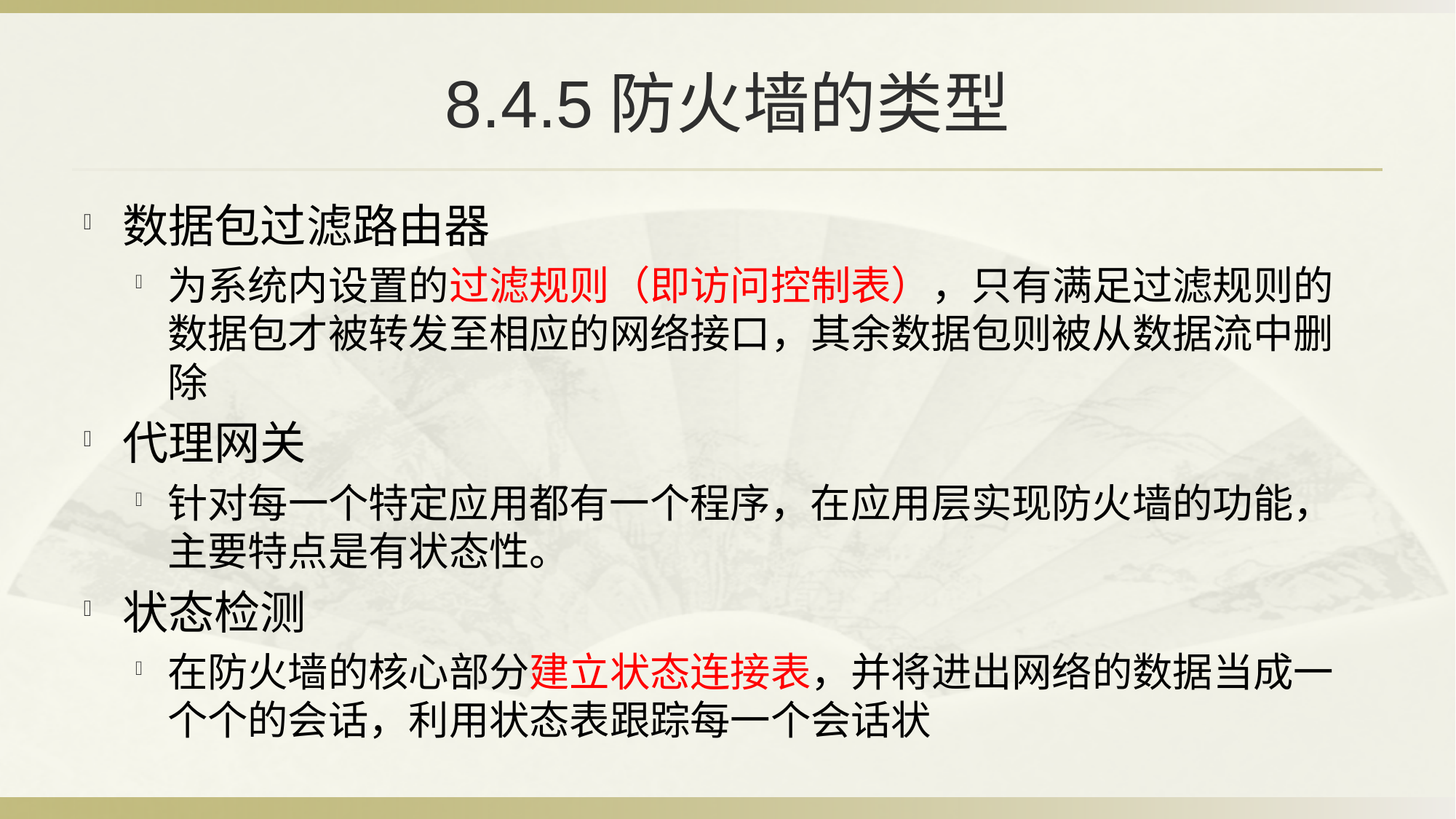

# 8.4.5防火墙的类型
数据包过滤路由器
为系统内设置的过滤规则（即访问控制表），只有满足过滤规则的数据包才被转发至相应的网络接口，其余数据包则被从数据流中删除
代理网关
针对每一个特定应用都有一个程序，在应用层实现防火墙的功能，主要特点是有状态性。
状态检测
在防火墙的核心部分建立状态连接表，并将进出网络的数据当成一个个的会话，利用状态表跟踪每一个会话状